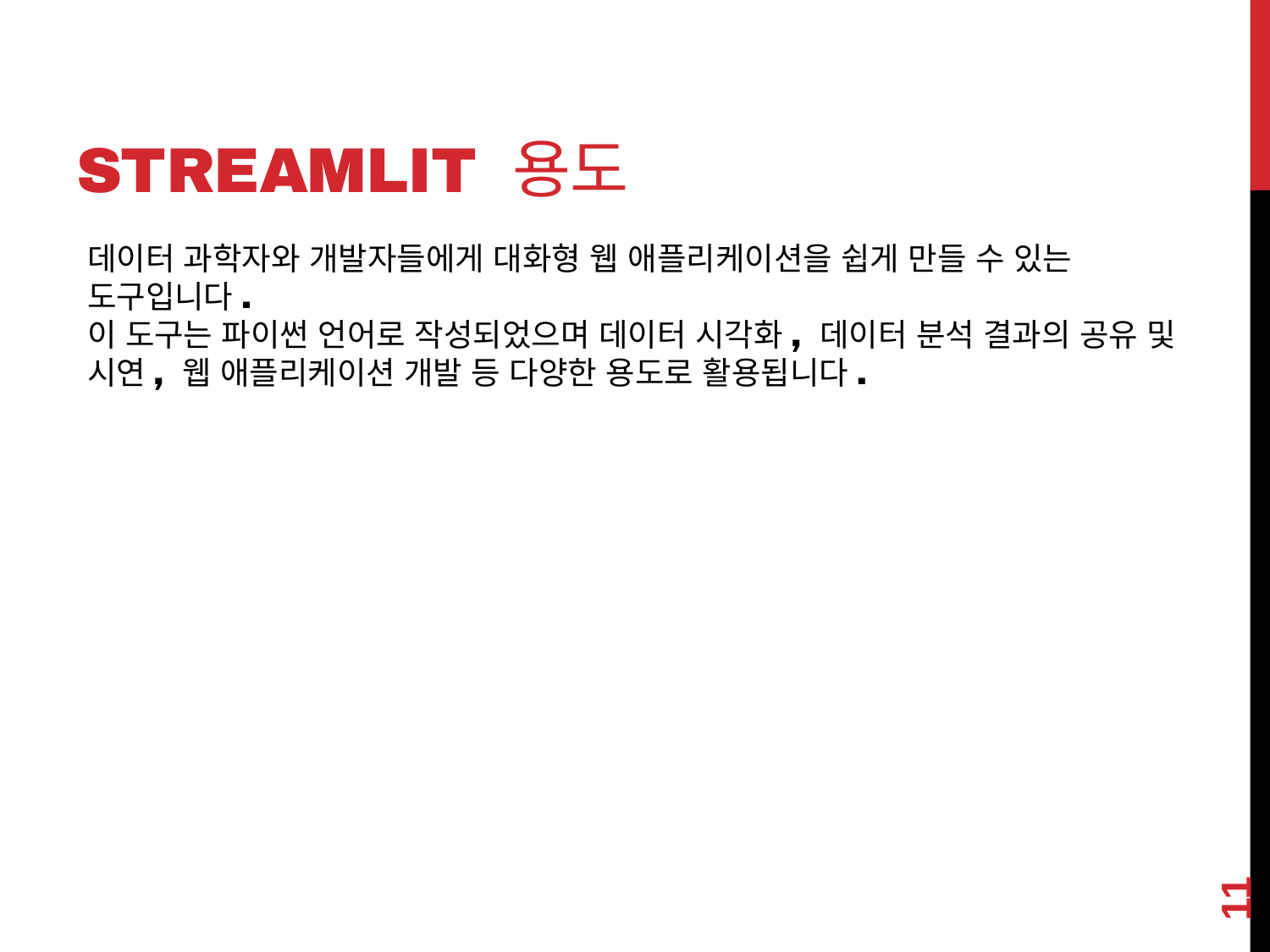

# STREAMLIT 용도
데이터 과학자와 개발자들에게 대화형 웹 애플리케이션을 쉽게 만들 수 있는 도구입니다.
이 도구는 파이썬 언어로 작성되었으며 데이터 시각화, 데이터 분석 결과의 공유 및 시연, 웹 애플리케이션 개발 등 다양한 용도로 활용됩니다.
11